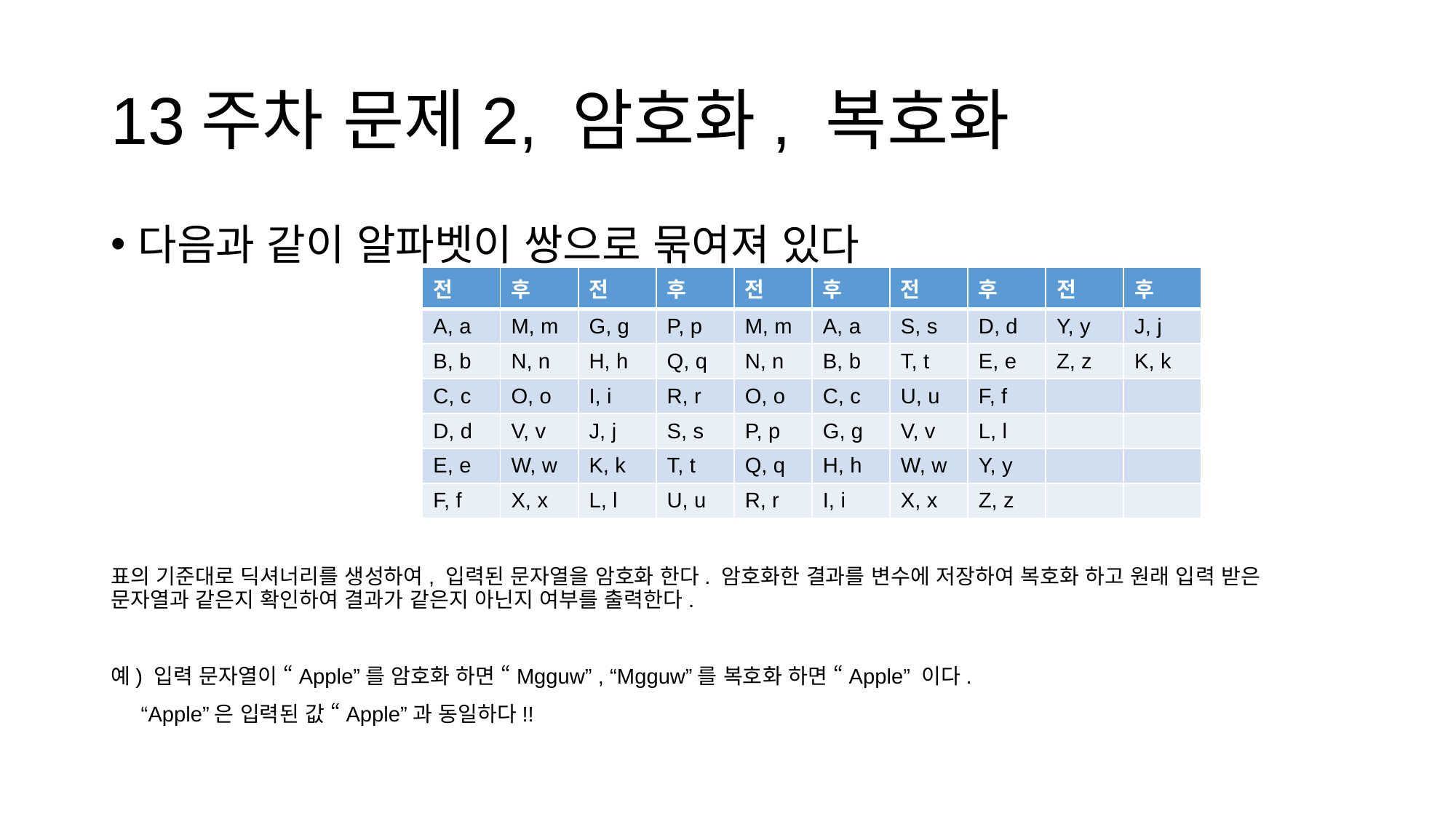

# 13주차 문제2, 암호화, 복호화
다음과 같이 알파벳이 쌍으로 묶여져 있다

표의 기준대로 딕셔너리를 생성하여, 입력된 문자열을 암호화 한다. 암호화한 결과를 변수에 저장하여 복호화 하고 원래 입력 받은 문자열과 같은지 확인하여 결과가 같은지 아닌지 여부를 출력한다.

예) 입력 문자열이 “Apple”를 암호화 하면 “Mgguw” , “Mgguw”를 복호화 하면 “Apple” 이다.
     “Apple”은 입력된 값 “Apple”과 동일하다!!

| 전 | 후 | 전 | 후 | 전 | 후 | 전 | 후 | 전 | 후 |
| --- | --- | --- | --- | --- | --- | --- | --- | --- | --- |
| A, a | M, m | G, g | P, p | M, m | A, a | S, s | D, d | Y, y | J, j |
| B, b | N, n | H, h | Q, q | N, n | B, b | T, t | E, e | Z, z | K, k |
| C, c | O, o | I, i | R, r | O, o | C, c | U, u | F, f |  |  |
| D, d | V, v | J, j | S, s | P, p | G, g | V, v | L, l |  |  |
| E, e | W, w | K, k | T, t | Q, q | H, h | W, w | Y, y |  |  |
| F, f | X, x | L, l | U, u | R, r | I, i | X, x | Z, z |  |  |